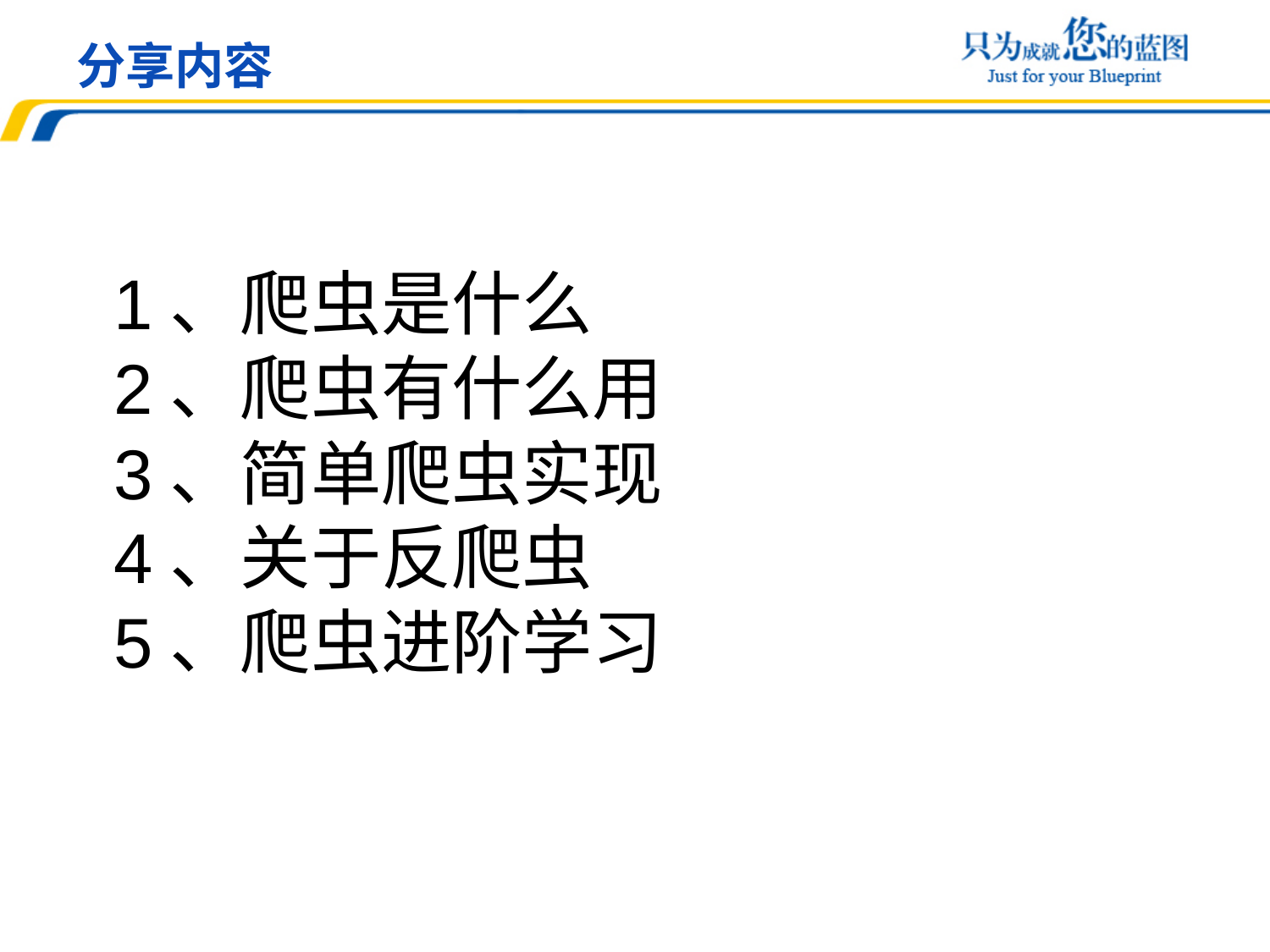

分享内容
1、爬虫是什么
2、爬虫有什么用
3、简单爬虫实现
4、关于反爬虫
5、爬虫进阶学习